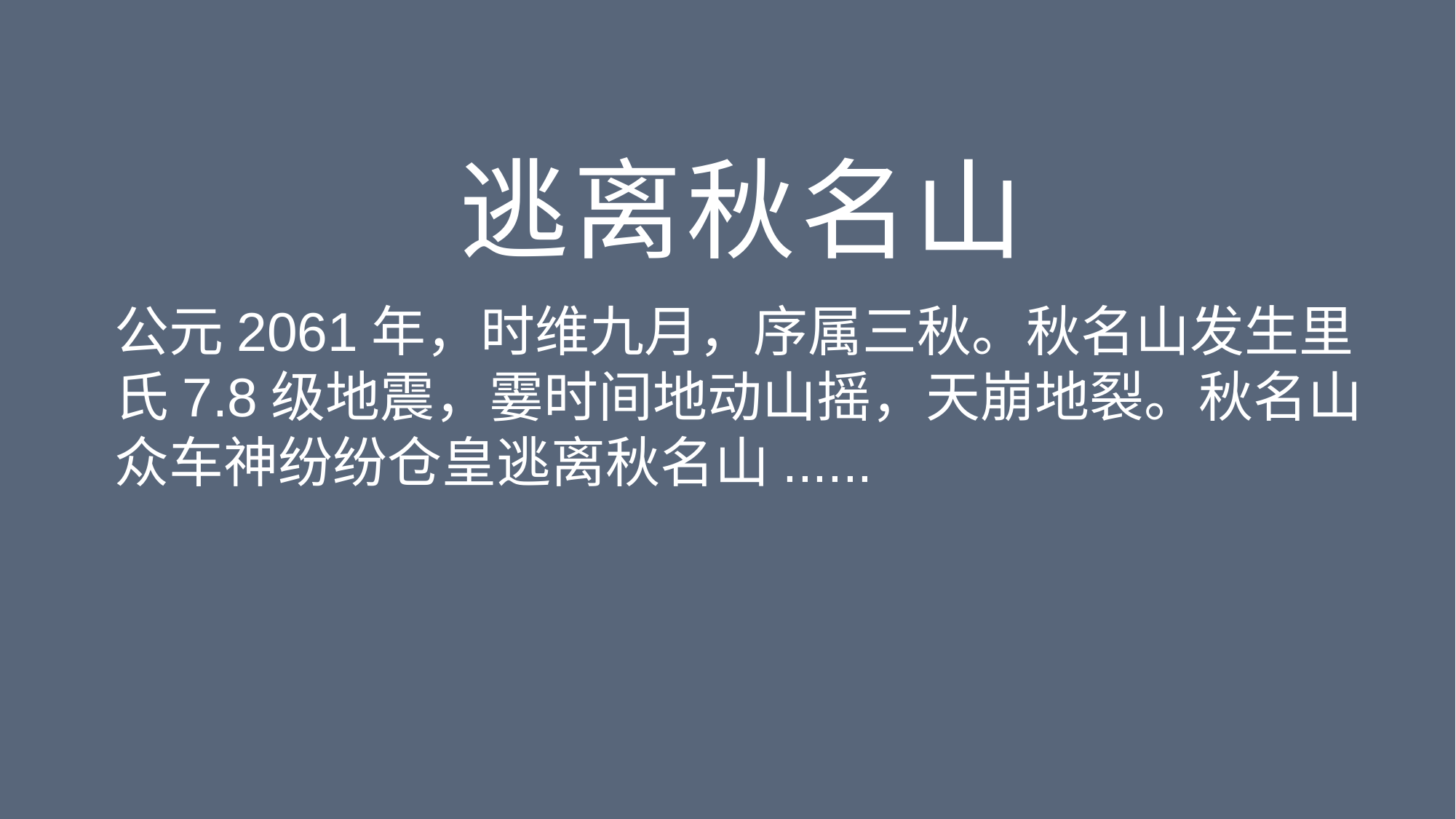

# 逃离秋名山
公元2061年，时维九月，序属三秋。秋名山发生里氏7.8级地震，霎时间地动山摇，天崩地裂。秋名山众车神纷纷仓皇逃离秋名山......